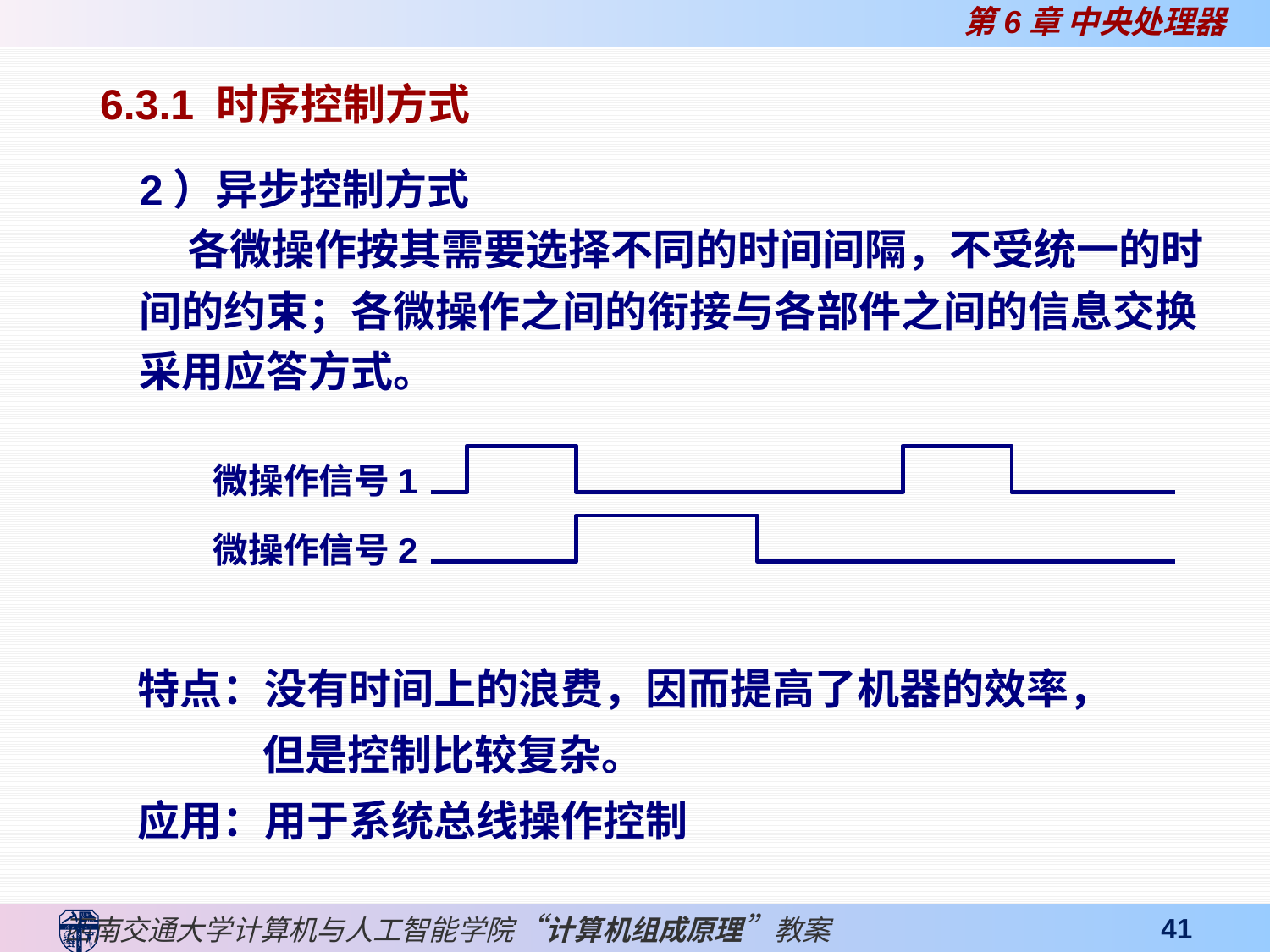

6.3.1 时序控制方式
2）异步控制方式
    各微操作按其需要选择不同的时间间隔，不受统一的时间的约束；各微操作之间的衔接与各部件之间的信息交换采用应答方式。
微操作信号1

微操作信号2

特点：没有时间上的浪费，因而提高了机器的效率，但是控制比较复杂。
应用：用于系统总线操作控制